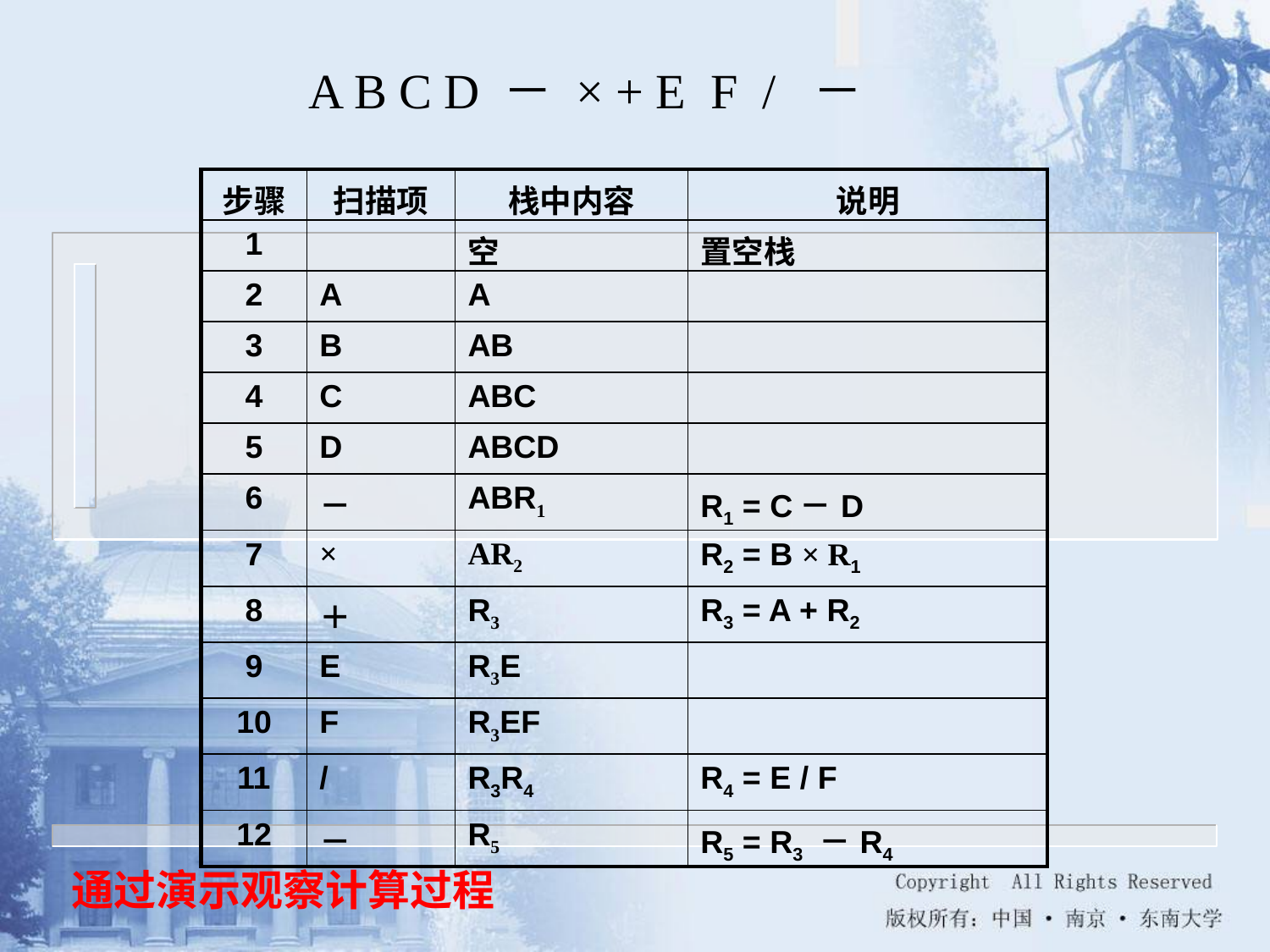

A B C D － × + E  F  /  －
| 步骤 | 扫描项 | 栈中内容 | 说明 |
| --- | --- | --- | --- |
| 1 |  | 空 | 置空栈 |
| 2 | A | A |  |
| 3 | B | AB |  |
| 4 | C | ABC |  |
| 5 | D | ABCD |  |
| 6 | － | ABR1 | R1 = C－D |
| 7 | × | AR2 | R2 = B × R1 |
| 8 | ＋ | R3 | R3 = A + R2 |
| 9 | E | R3E |  |
| 10 | F | R3EF |  |
| 11 | / | R3R4 | R4 = E / F |
| 12 | － | R5 | R5 = R3 －R4 |
通过演示观察计算过程